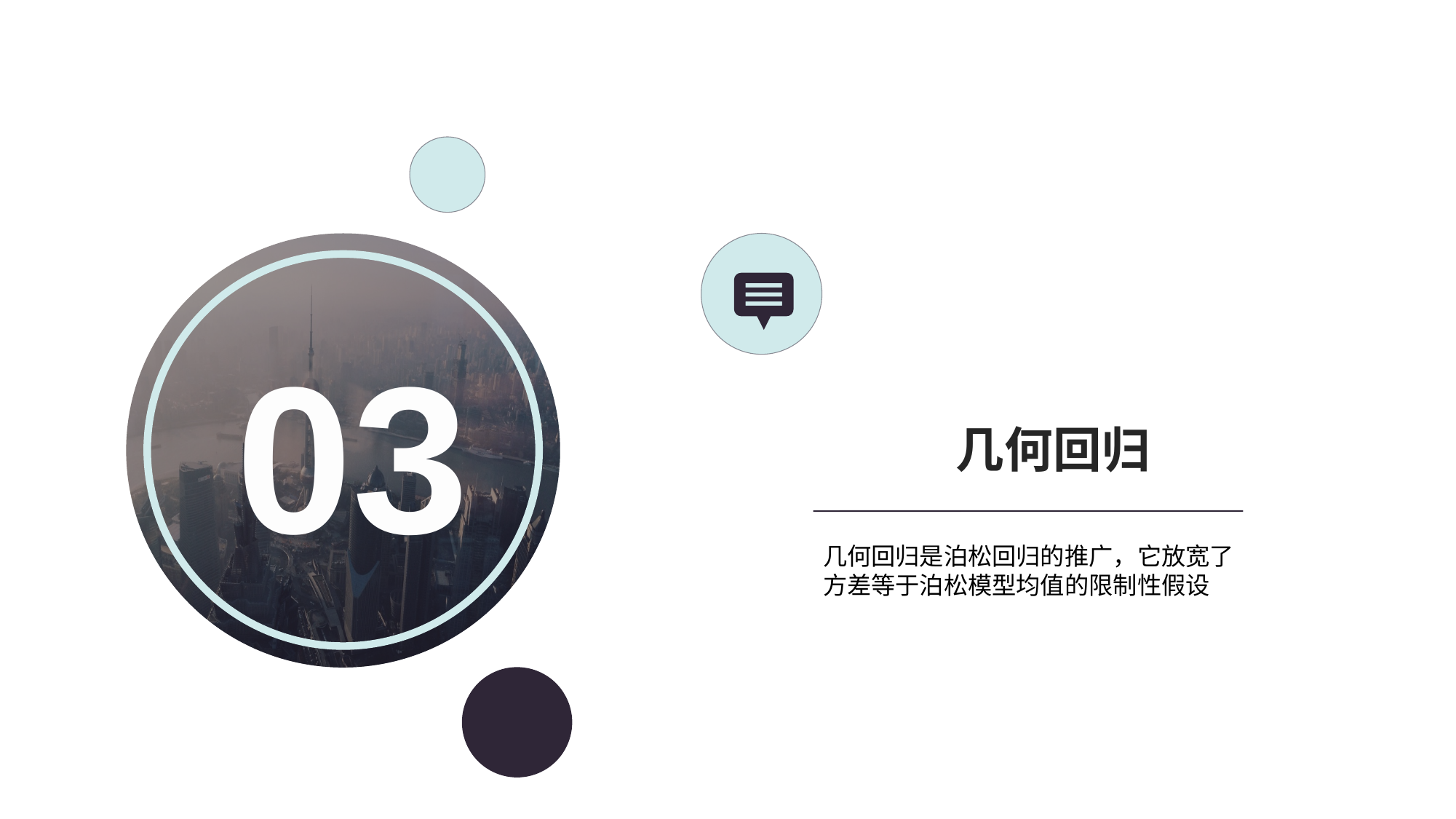

03
  几何回归

几何回归是泊松回归的推广，它放宽了
方差等于泊松模型均值的限制性假设